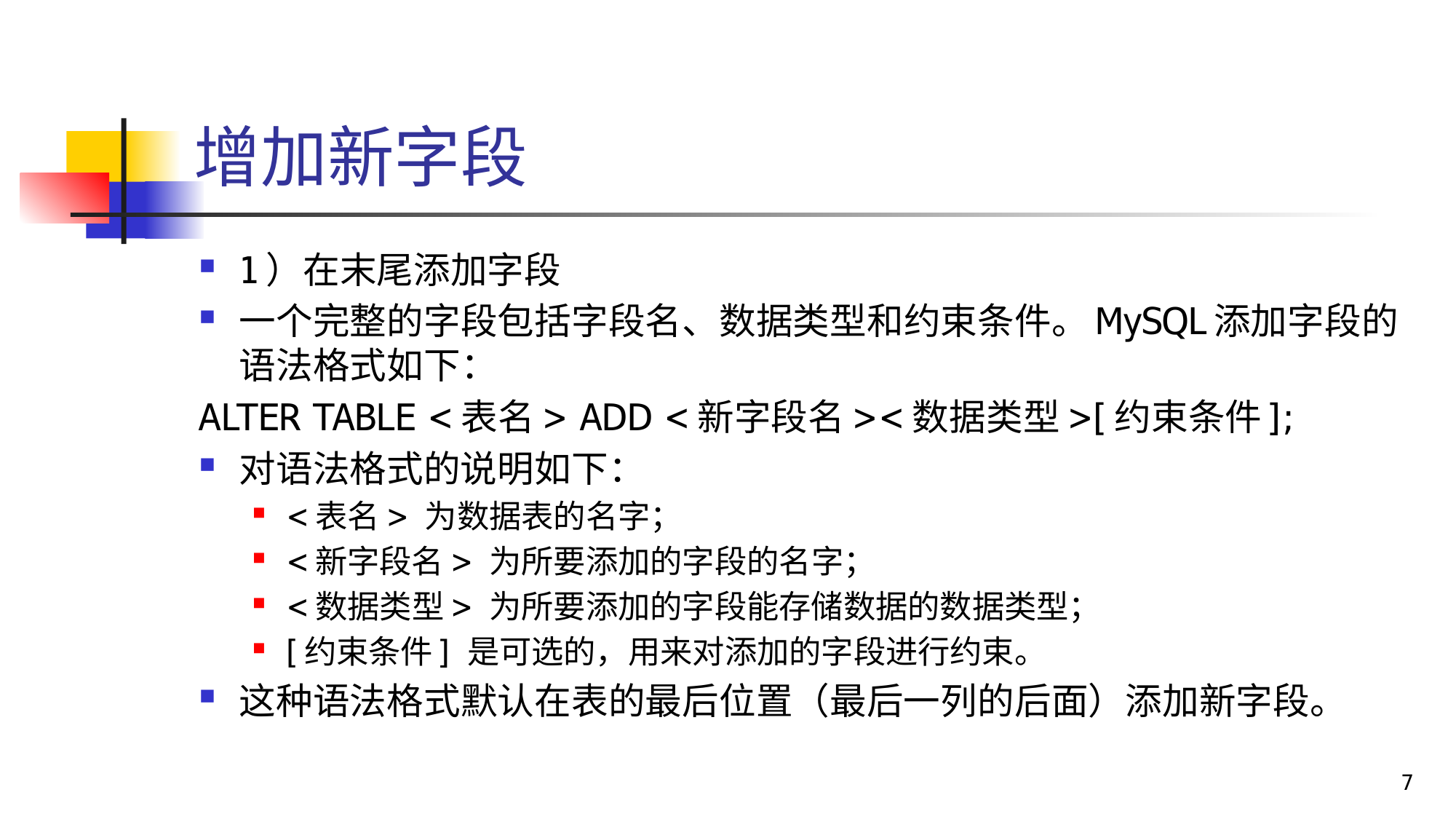

# 增加新字段
1）在末尾添加字段
一个完整的字段包括字段名、数据类型和约束条件。MySQL添加字段的语法格式如下：
ALTER TABLE <表名> ADD <新字段名><数据类型>[约束条件];
对语法格式的说明如下：
<表名> 为数据表的名字；
<新字段名> 为所要添加的字段的名字；
<数据类型> 为所要添加的字段能存储数据的数据类型；
[约束条件] 是可选的，用来对添加的字段进行约束。
这种语法格式默认在表的最后位置（最后一列的后面）添加新字段。

7